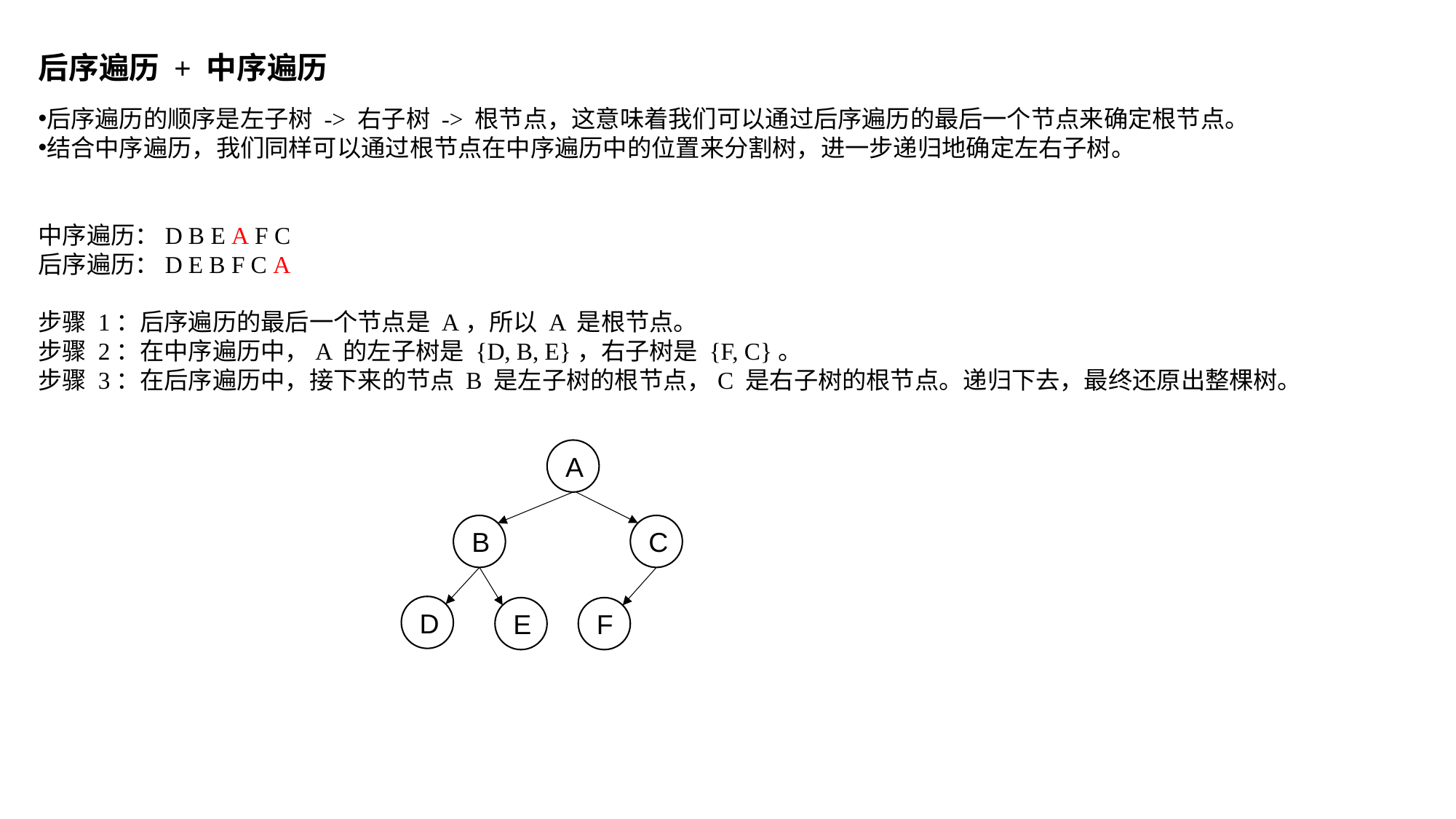

后序遍历 + 中序遍历
后序遍历的顺序是左子树 -> 右子树 -> 根节点，这意味着我们可以通过后序遍历的最后一个节点来确定根节点。
结合中序遍历，我们同样可以通过根节点在中序遍历中的位置来分割树，进一步递归地确定左右子树。

中序遍历：D B E A F C
后序遍历：D E B F C A

步骤 1：后序遍历的最后一个节点是 A，所以 A 是根节点。
步骤 2：在中序遍历中，A 的左子树是 {D, B, E}，右子树是 {F, C}。
步骤 3：在后序遍历中，接下来的节点 B 是左子树的根节点，C 是右子树的根节点。递归下去，最终还原出整棵树。
A
B
C
D
E
F